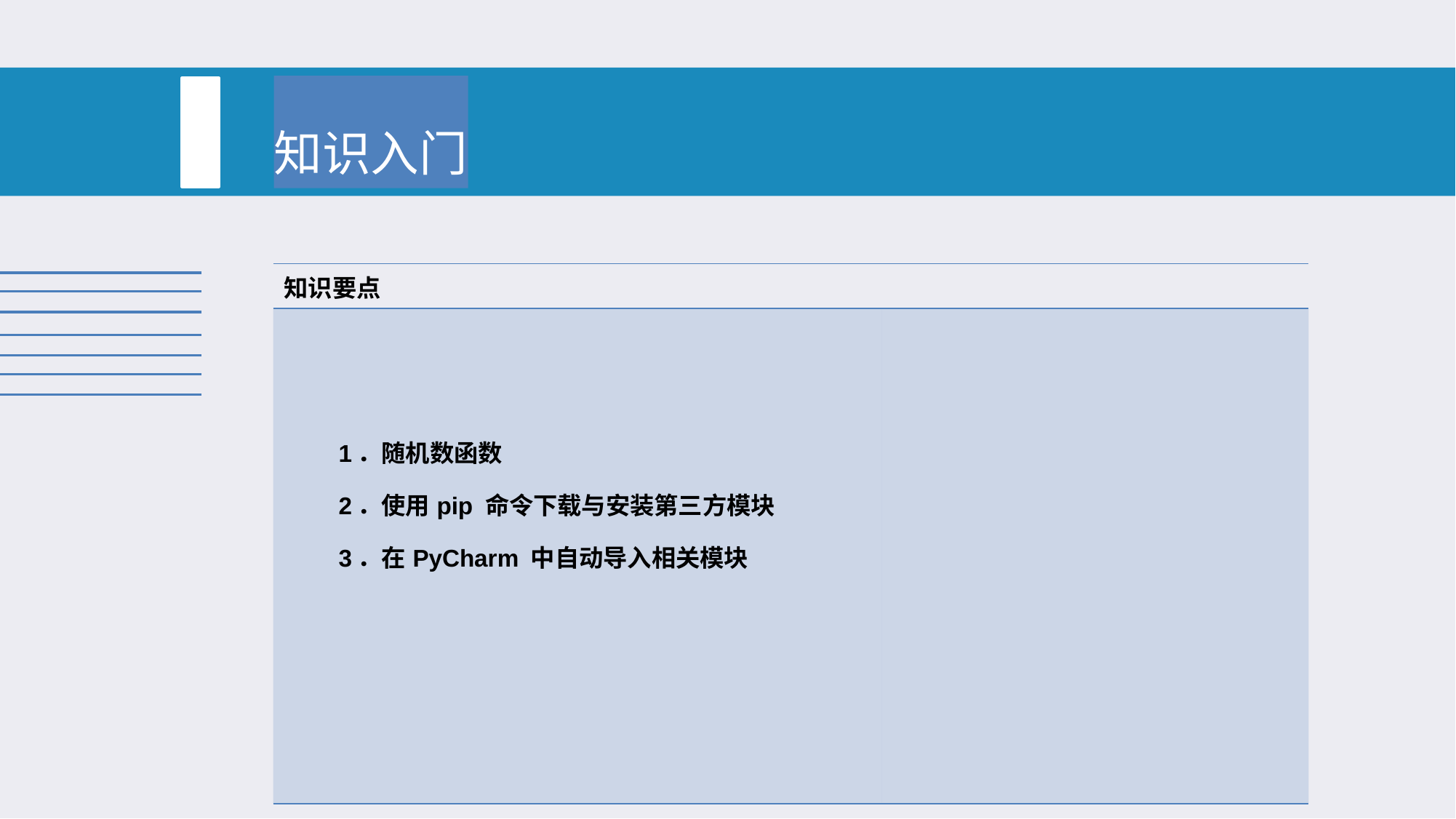

知识入门

| 知识要点 |  |
| --- | --- |
| 1．随机数函数 2．使用pip 命令下载与安装第三方模块 3．在PyCharm 中自动导入相关模块 |  |